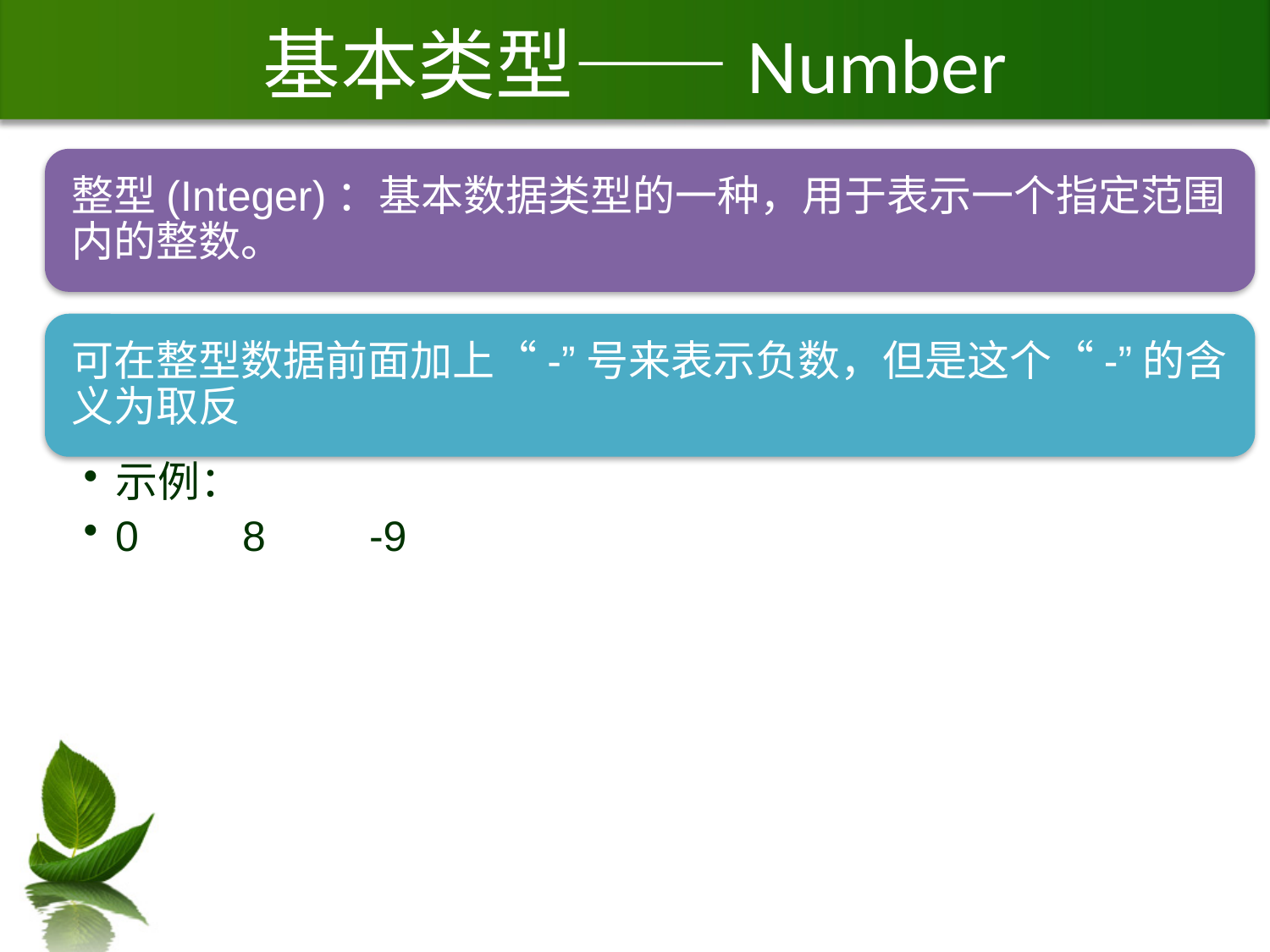

# 基本类型——Number
整型(Integer)：基本数据类型的一种，用于表示一个指定范围内的整数。
可在整型数据前面加上“-”号来表示负数，但是这个“-”的含义为取反
示例：
0	8	-9